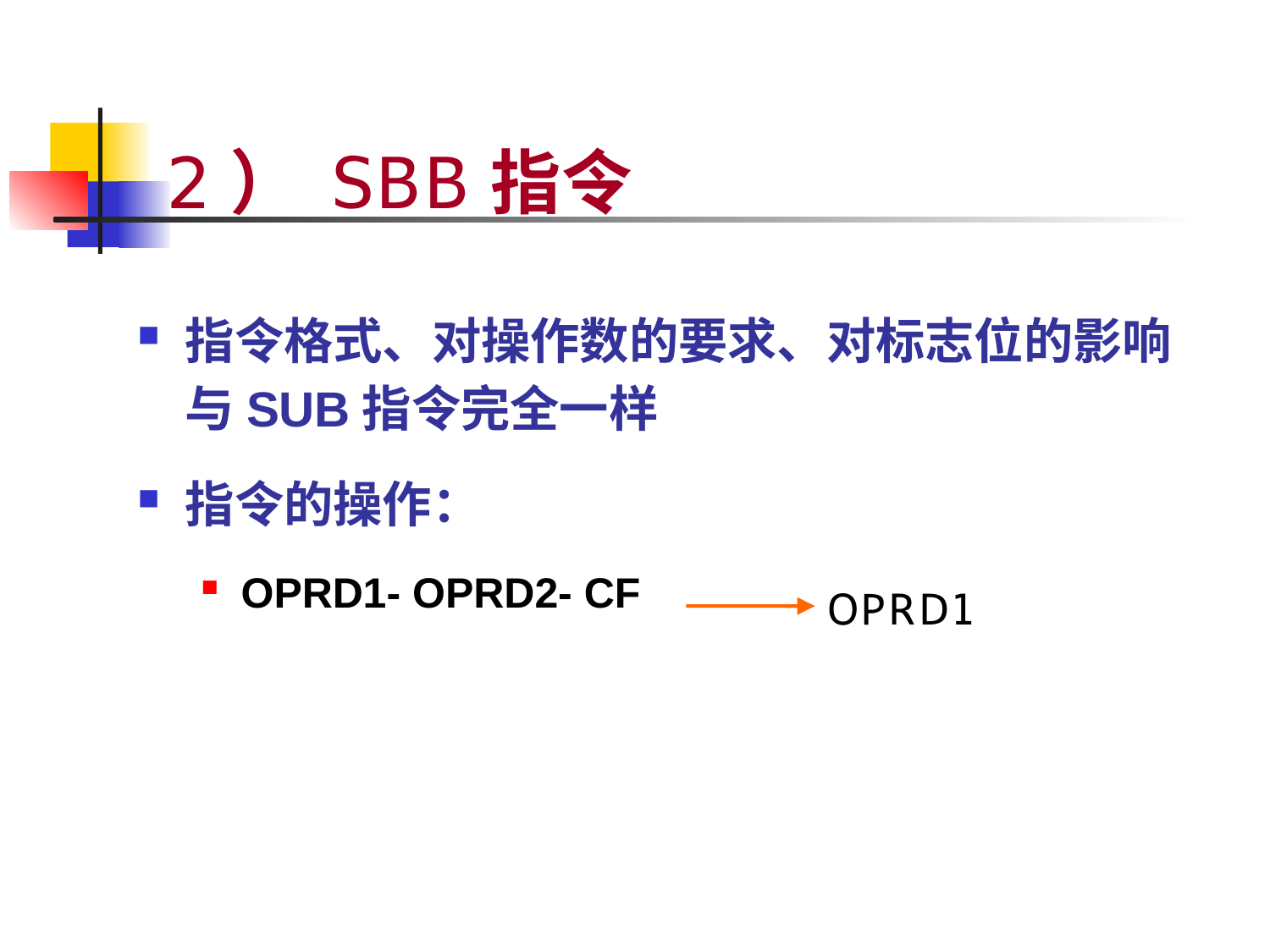

# 2） SBB指令
指令格式、对操作数的要求、对标志位的影响与SUB指令完全一样
指令的操作：
OPRD1- OPRD2- CF
OPRD1

96